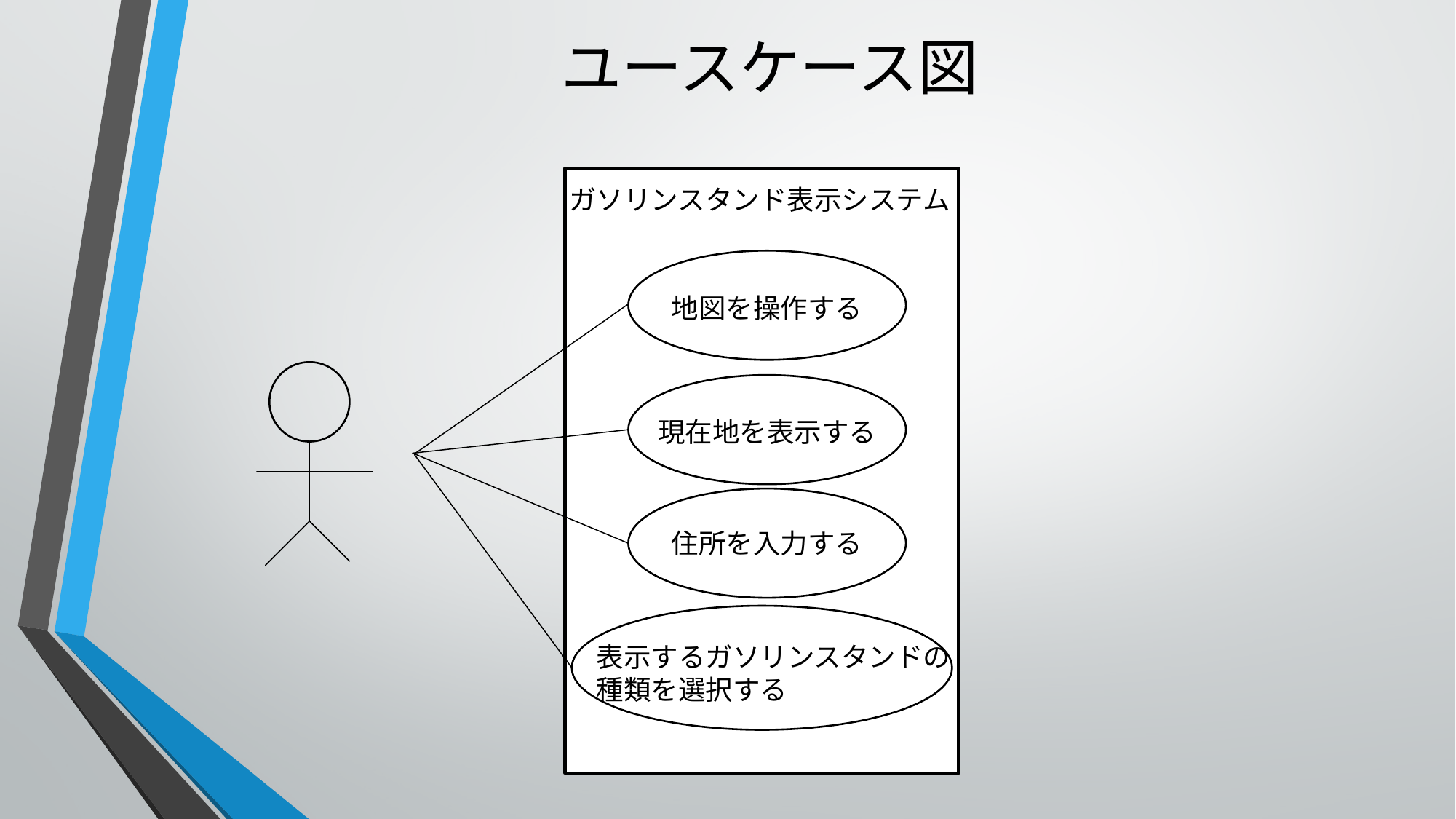

# ユースケース図

ガソリンスタンド表示システム

地図を操作する

現在地を表示する

住所を入力する

表示するガソリンスタンドの
種類を選択する